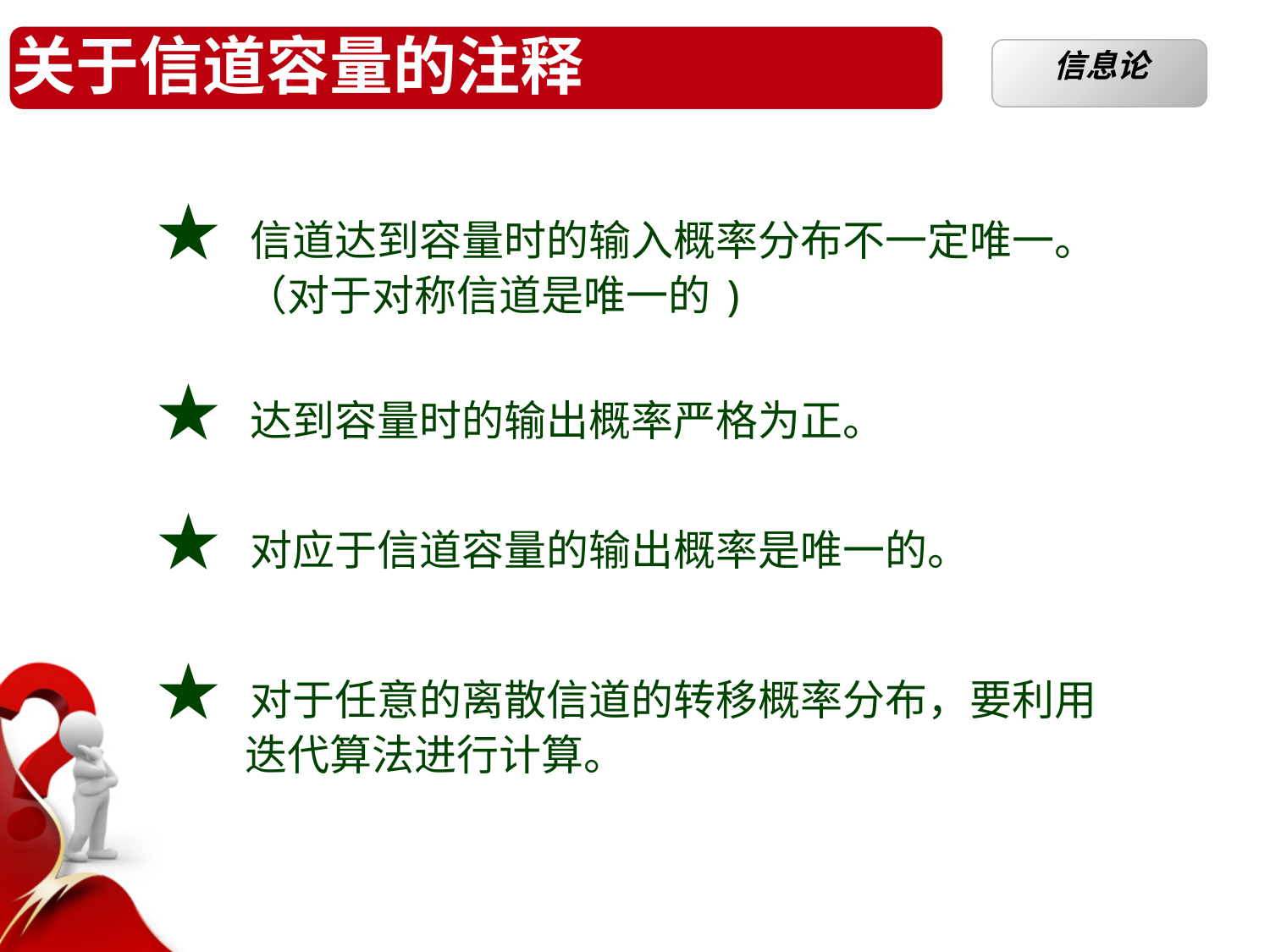

关于信道容量的注释
§2.1.1 条件自信息

信息论
单击此处添加标题
★ 信道达到容量时的输入概率分布不一定唯一。（对于对称信道是唯一的)
★ 达到容量时的输出概率严格为正。
★ 对应于信道容量的输出概率是唯一的。
★ 对于任意的离散信道的转移概率分布，要利用迭代算法进行计算。